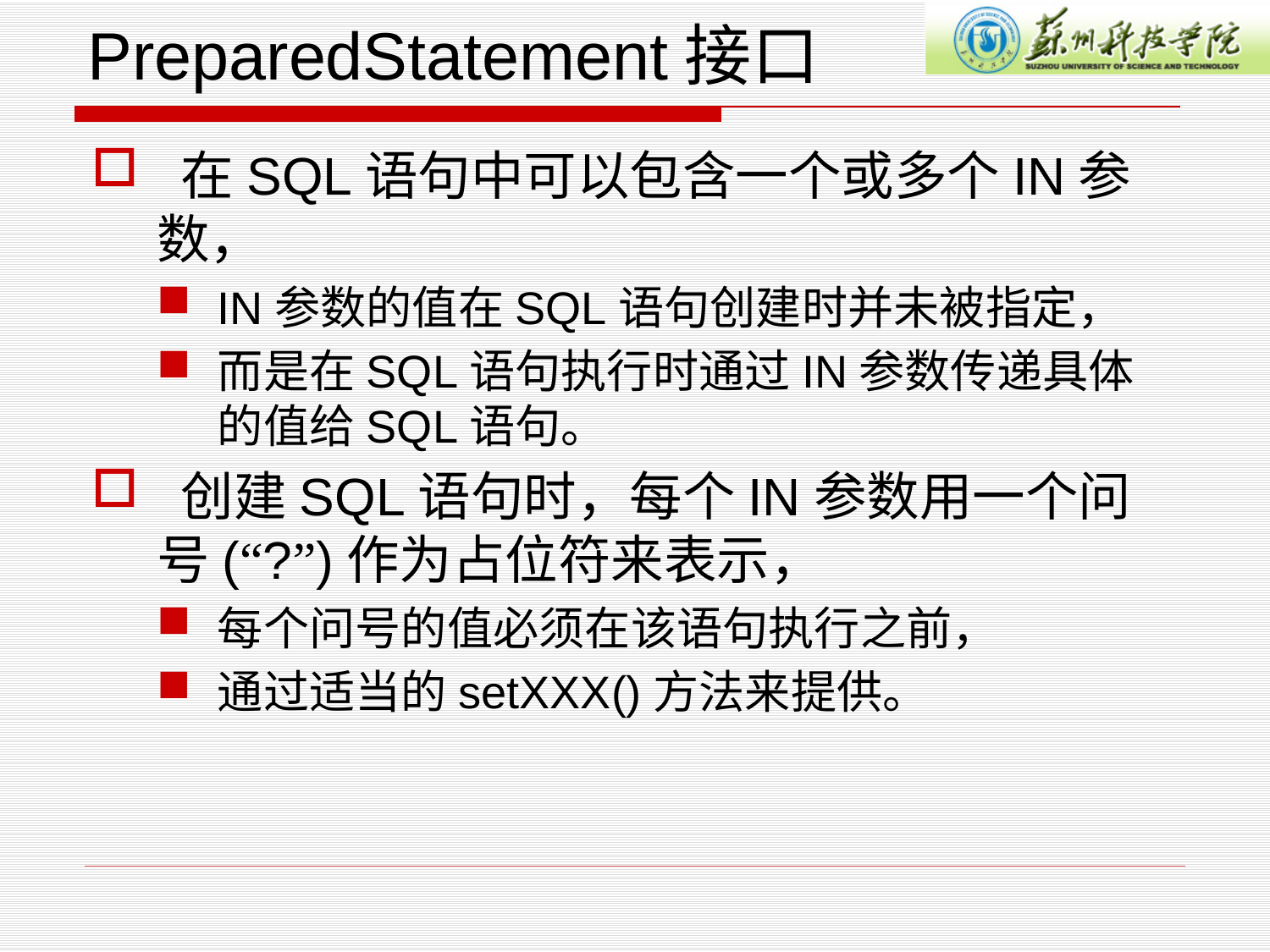

# PreparedStatement接口
 在SQL语句中可以包含一个或多个IN参数，
IN参数的值在SQL语句创建时并未被指定，
而是在SQL语句执行时通过IN参数传递具体的值给SQL语句。
 创建SQL语句时，每个IN参数用一个问号(“?”)作为占位符来表示，
每个问号的值必须在该语句执行之前，
通过适当的setXXX()方法来提供。